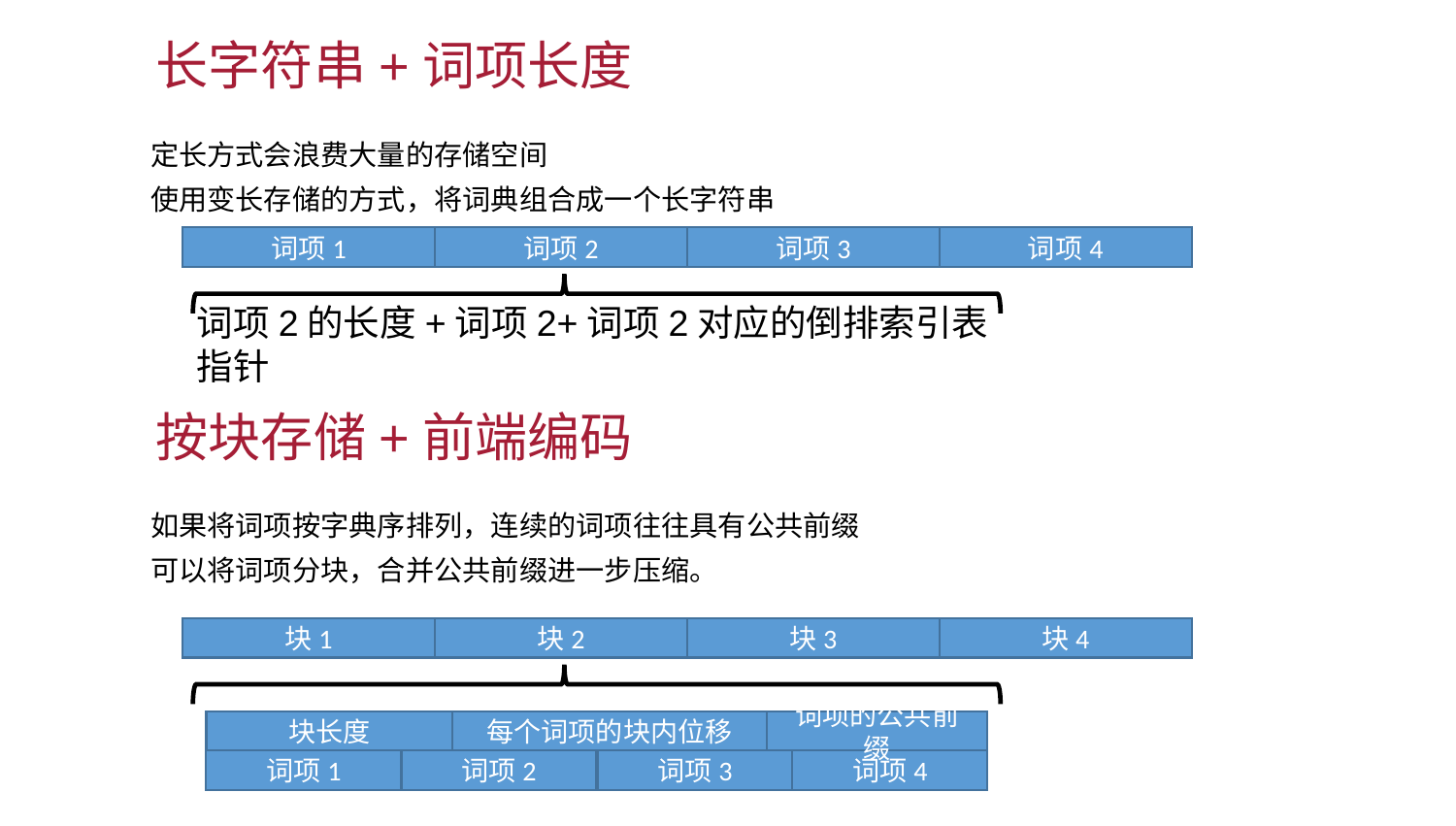

长字符串+词项长度
定长方式会浪费大量的存储空间
使用变长存储的方式，将词典组合成一个长字符串
词项1
词项2
词项3
词项4

词项2的长度+词项2+词项2对应的倒排索引表指针
按块存储+前端编码
如果将词项按字典序排列，连续的词项往往具有公共前缀
可以将词项分块，合并公共前缀进一步压缩。
块1
块2
块3
块4
块长度
每个词项的块内位移
词项的公共前缀
词项1
词项2
词项3
词项4